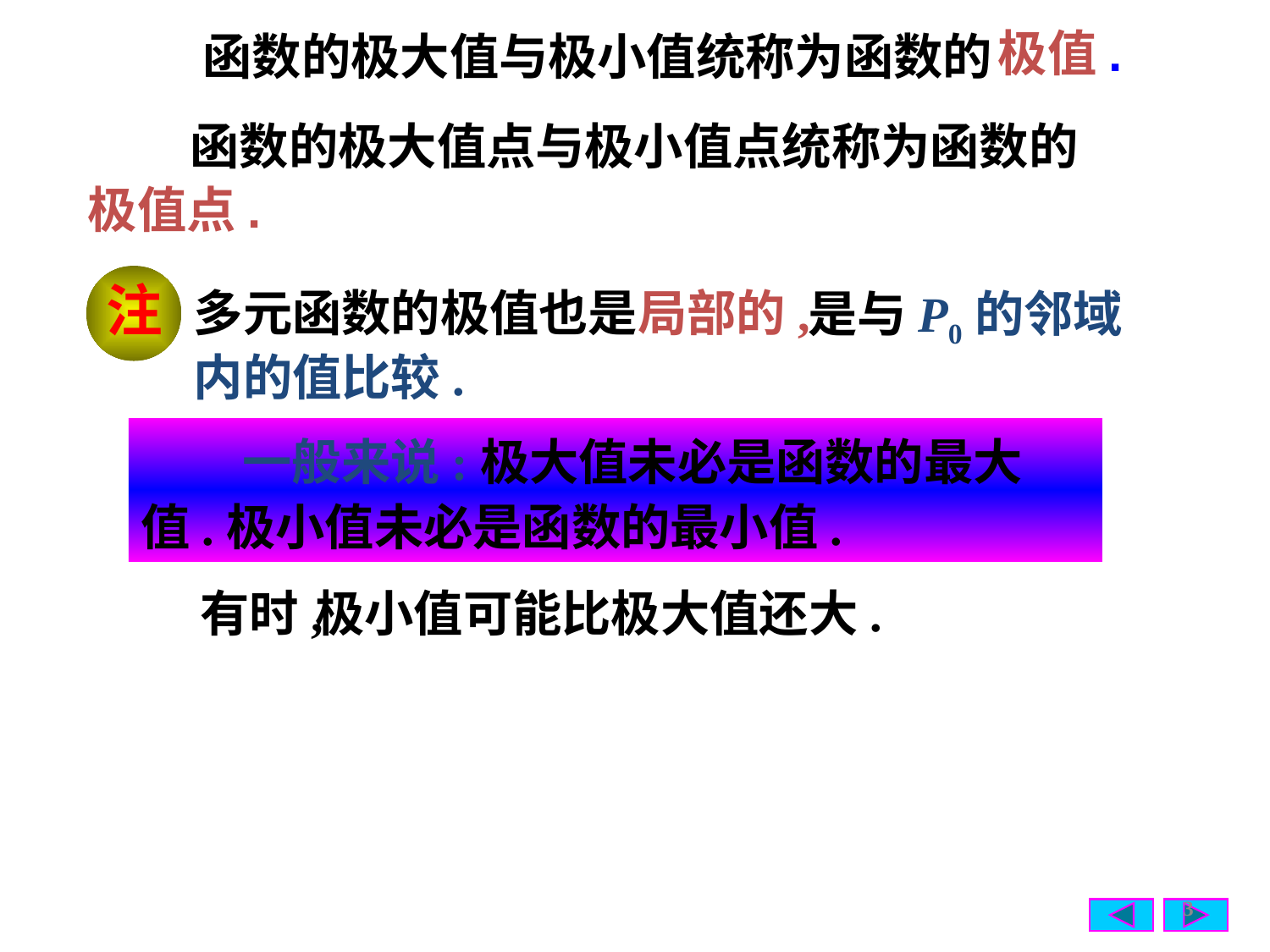

极值.
 函数的极大值与极小值统称为函数的
         函数的极大值点与极小值点统称为函数的
极值点.

 注
多元函数的极值也是局部的,
是与P0的邻域
内的值比较.
        一般来说:极大值未必是函数的最大值.极小值未必是函数的最小值.
有时,
极小值可能比极大值还大.
3